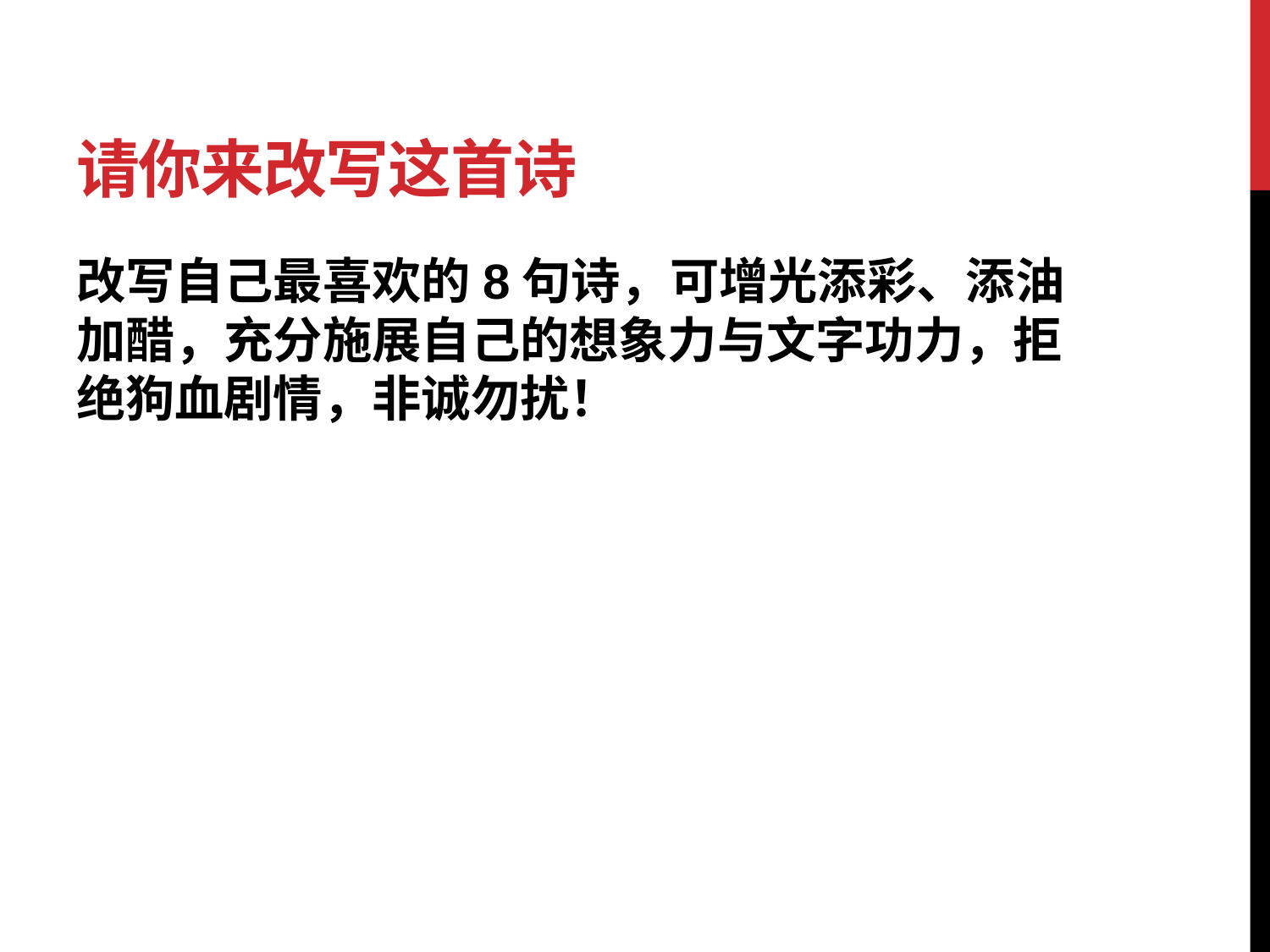

# 请你来改写这首诗
改写自己最喜欢的8句诗，可增光添彩、添油加醋，充分施展自己的想象力与文字功力，拒绝狗血剧情，非诚勿扰！